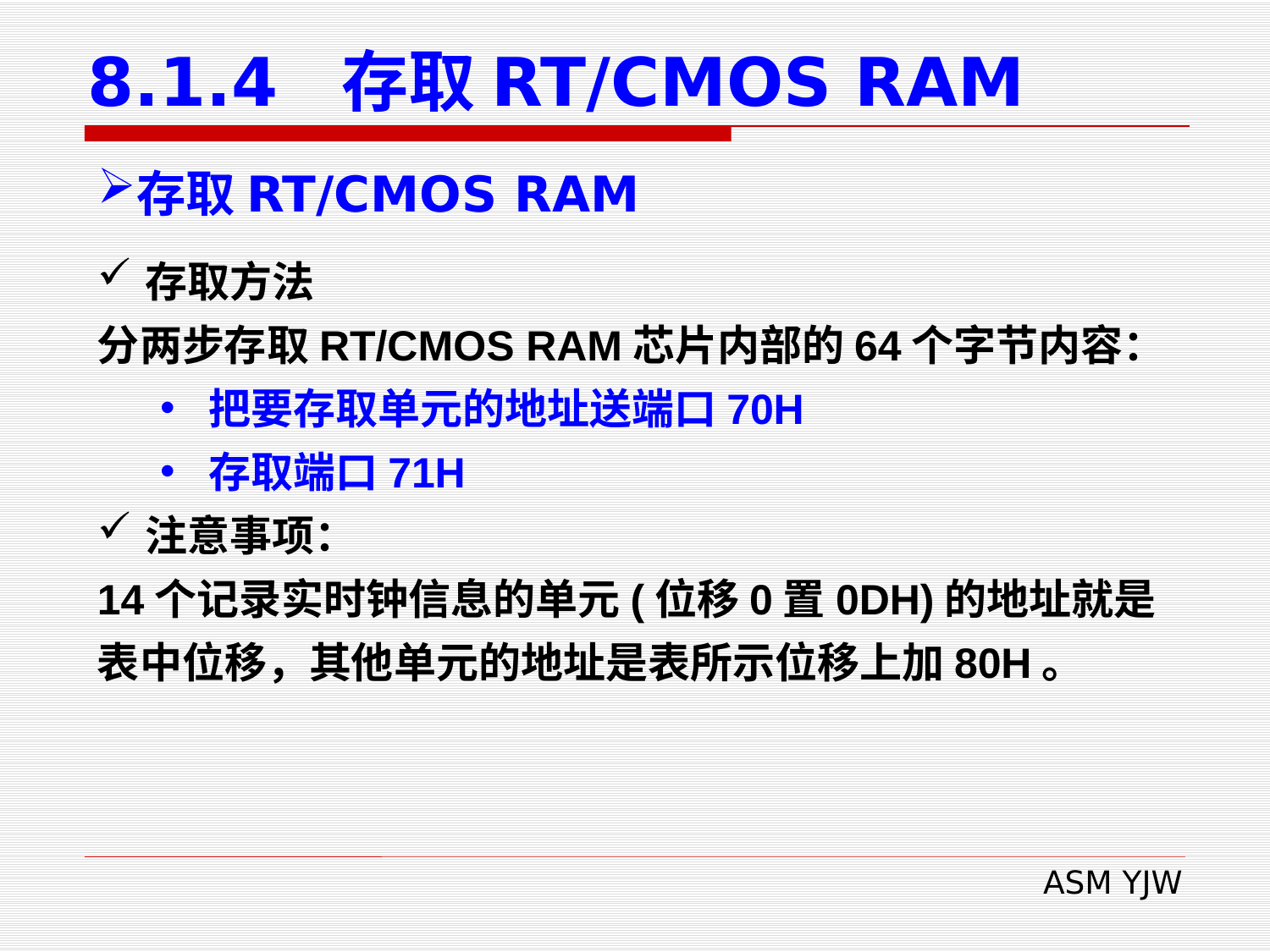

# 8.1.4  存取RT/CMOS RAM
存取RT/CMOS RAM
存取方法
分两步存取RT/CMOS RAM芯片内部的64个字节内容：
把要存取单元的地址送端口70H
存取端口71H
注意事项：
14个记录实时钟信息的单元(位移0置0DH)的地址就是表中位移，其他单元的地址是表所示位移上加80H。